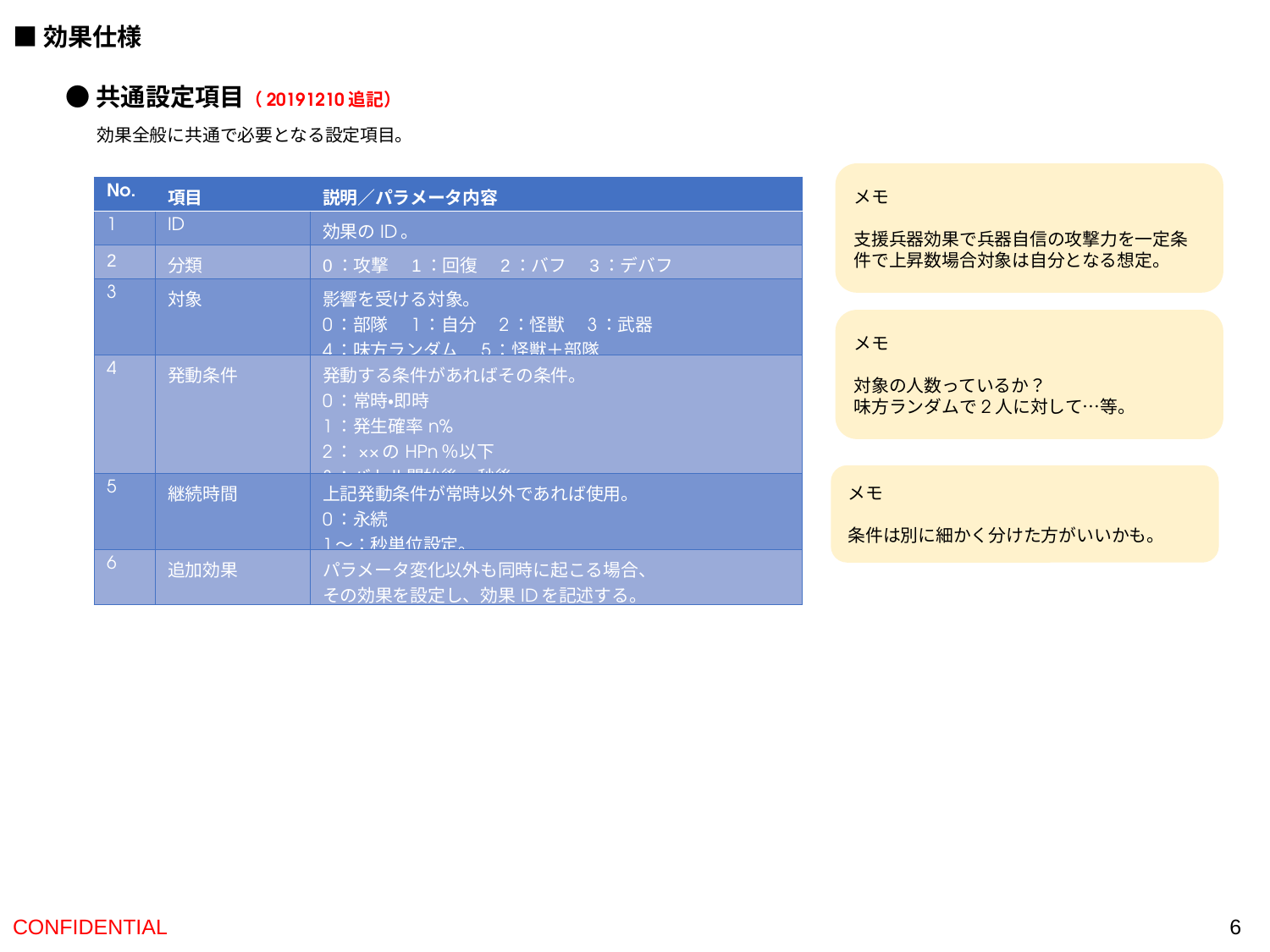

■効果仕様
●共通設定項目（20191210追記）
効果全般に共通で必要となる設定項目。
メモ

支援兵器効果で兵器自信の攻撃力を一定条件で上昇数場合対象は自分となる想定。
| No. | 項目 | 説明／パラメータ内容 |
| --- | --- | --- |
| 1 | ID | 効果のID。 |
| 2 | 分類 | 0：攻撃　1：回復　2：バフ　3：デバフ |
| 3 | 対象 | 影響を受ける対象。 0：部隊　1：自分　2：怪獣　3：武器 4：味方ランダム　5：怪獣＋部隊 |
| 4 | 発動条件 | 発動する条件があればその条件。 0：常時・即時 1：発生確率n% 2：××のHPn％以下 3：バトル開始後n秒後 |
| 5 | 継続時間 | 上記発動条件が常時以外であれば使用。 0：永続 1～：秒単位設定。 |
| 6 | 追加効果 | パラメータ変化以外も同時に起こる場合、 その効果を設定し、効果IDを記述する。 |
メモ

対象の人数っているか？
味方ランダムで2人に対して…等。
メモ

条件は別に細かく分けた方がいいかも。
6
CONFIDENTIAL